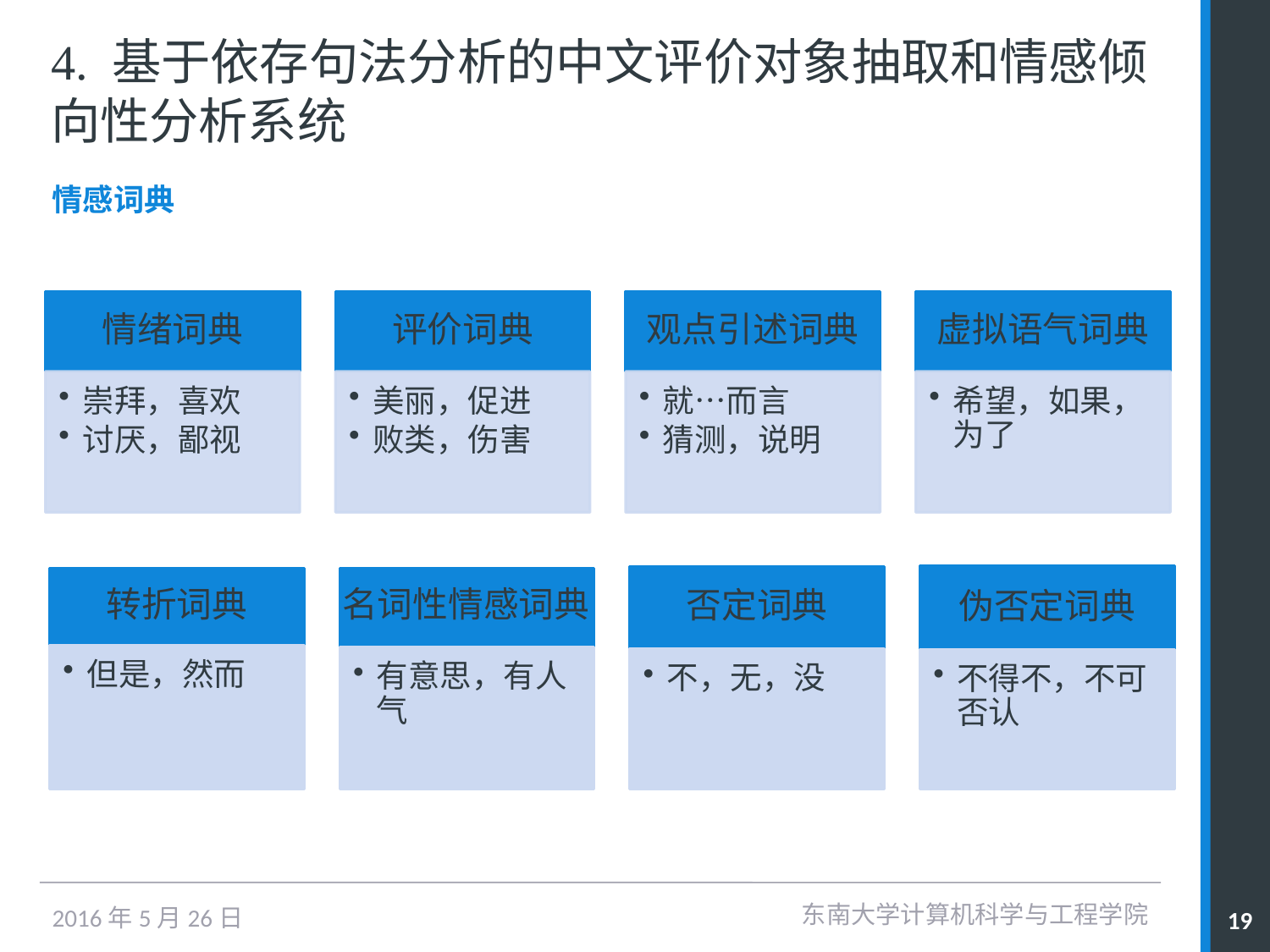

# 4. 基于依存句法分析的中文评价对象抽取和情感倾向性分析系统
情感词典
情绪词典
崇拜，喜欢
讨厌，鄙视
评价词典
美丽，促进
败类，伤害
观点引述词典
就…而言
猜测，说明
虚拟语气词典
希望，如果，为了
伪否定词典
否定词典
转折词典

名词性情感词典
但是，然而
有意思，有人气
不，无，没
不得不，不可否认
东南大学计算机科学与工程学院
19